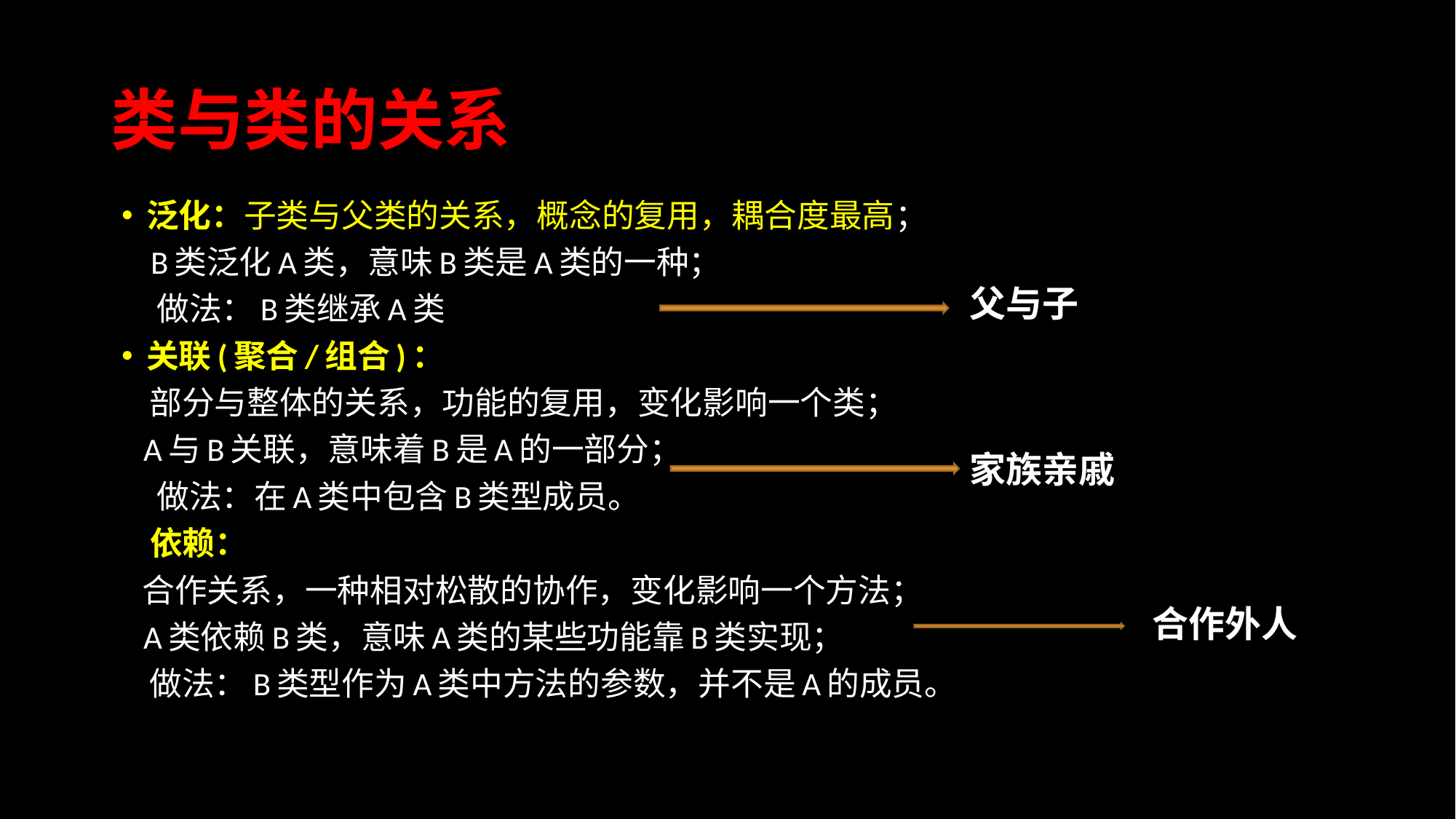

# 类与类的关系
泛化：子类与父类的关系，概念的复用，耦合度最高；
    B类泛化A类，意味B类是A类的一种；
    做法：B类继承A类
关联(聚合/组合)：
   部分与整体的关系，功能的复用，变化影响一个类；
   A与B关联，意味着B是A的一部分；
    做法：在A类中包含B类型成员。
   依赖：
  合作关系，一种相对松散的协作，变化影响一个方法；
   A类依赖B类，意味A类的某些功能靠B类实现；
   做法：B类型作为A类中方法的参数，并不是A的成员。

父与子

家族亲戚

合作外人